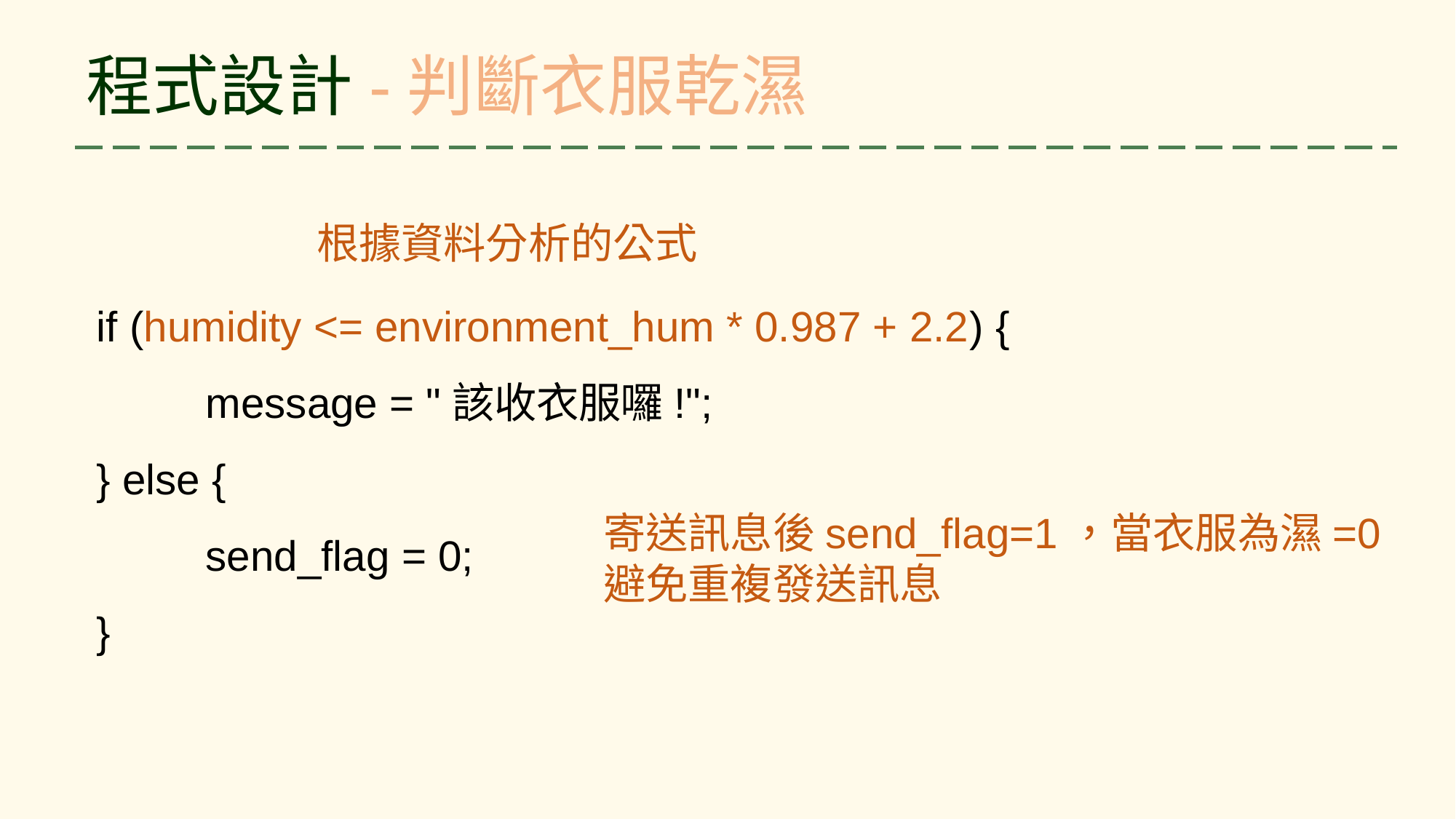

程式設計-判斷衣服乾濕

根據資料分析的公式
if (humidity <= environment_hum * 0.987 + 2.2) {
	message = "該收衣服囉!";
} else {
	send_flag = 0;
}

寄送訊息後send_flag=1，當衣服為濕=0
避免重複發送訊息